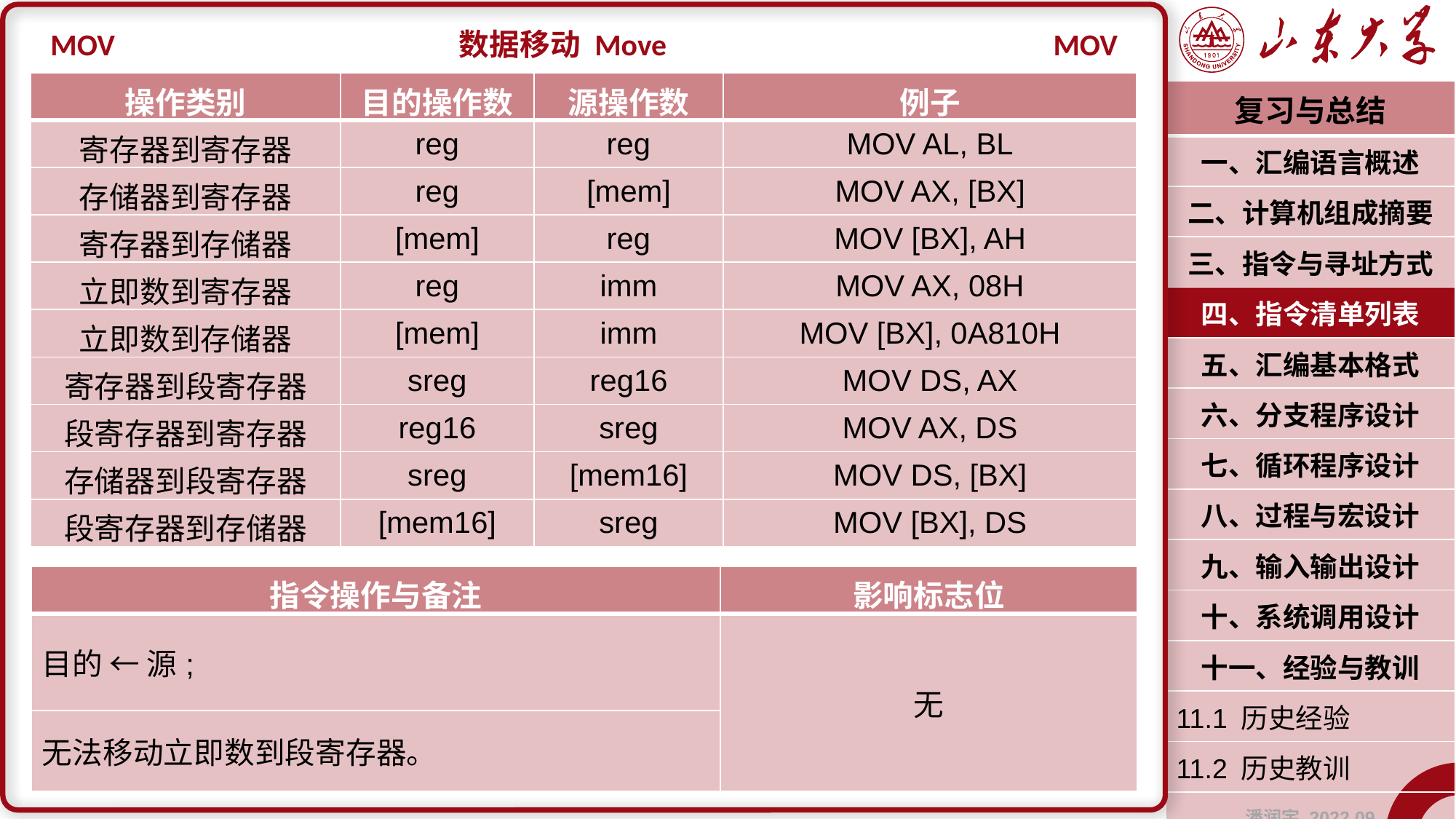

MOV
数据移动 Move
MOV
| 操作类别 | 目的操作数 | 源操作数 | 例子 |
| --- | --- | --- | --- |
| 寄存器到寄存器 | reg | reg | MOV AL, BL |
| 存储器到寄存器 | reg | [mem] | MOV AX, [BX] |
| 寄存器到存储器 | [mem] | reg | MOV [BX], AH |
| 立即数到寄存器 | reg | imm | MOV AX, 08H |
| 立即数到存储器 | [mem] | imm | MOV [BX], 0A810H |
| 寄存器到段寄存器 | sreg | reg16 | MOV DS, AX |
| 段寄存器到寄存器 | reg16 | sreg | MOV AX, DS |
| 存储器到段寄存器 | sreg | [mem16] | MOV DS, [BX] |
| 段寄存器到存储器 | [mem16] | sreg | MOV [BX], DS |
| 复习与总结 |
| --- |
| 一、汇编语言概述 |
| 二、计算机组成摘要 |
| 三、指令与寻址方式 |
| 四、指令清单列表 |
| 五、汇编基本格式 |
| 六、分支程序设计 |
| 七、循环程序设计 |
| 八、过程与宏设计 |
| 九、输入输出设计 |
| 十、系统调用设计 |
| 十一、经验与教训 |
| 11.1 历史经验 |
| 11.2 历史教训 |
| 潘润宇 2022.09 |
| 指令操作与备注 | 影响标志位 |
| --- | --- |
| 目的 ← 源; | 无 |
| 无法移动立即数到段寄存器。 |  |